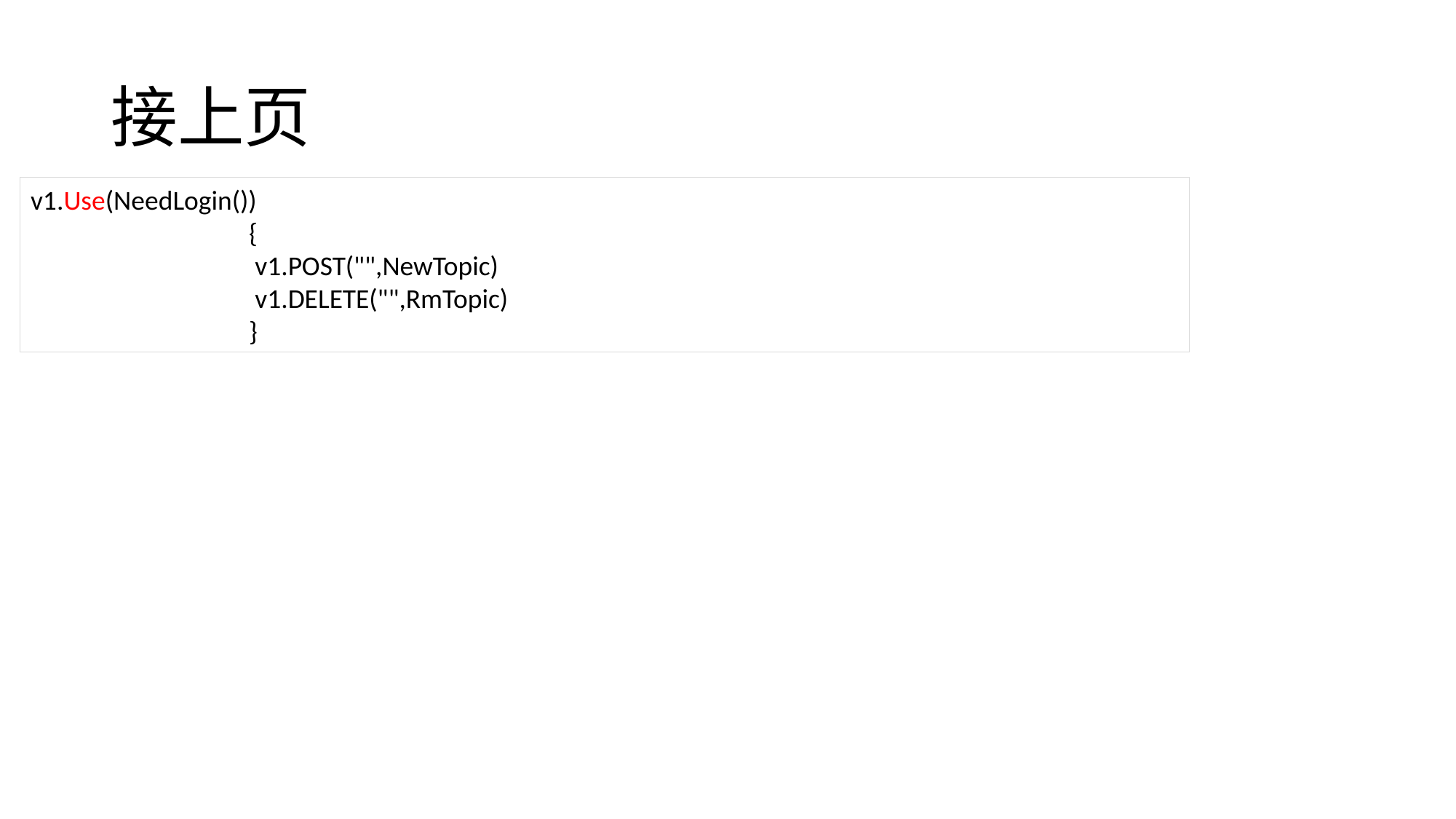

# 接上页
v1.Use(NeedLogin())
		{
		 v1.POST("",NewTopic)
		 v1.DELETE("",RmTopic)
		}